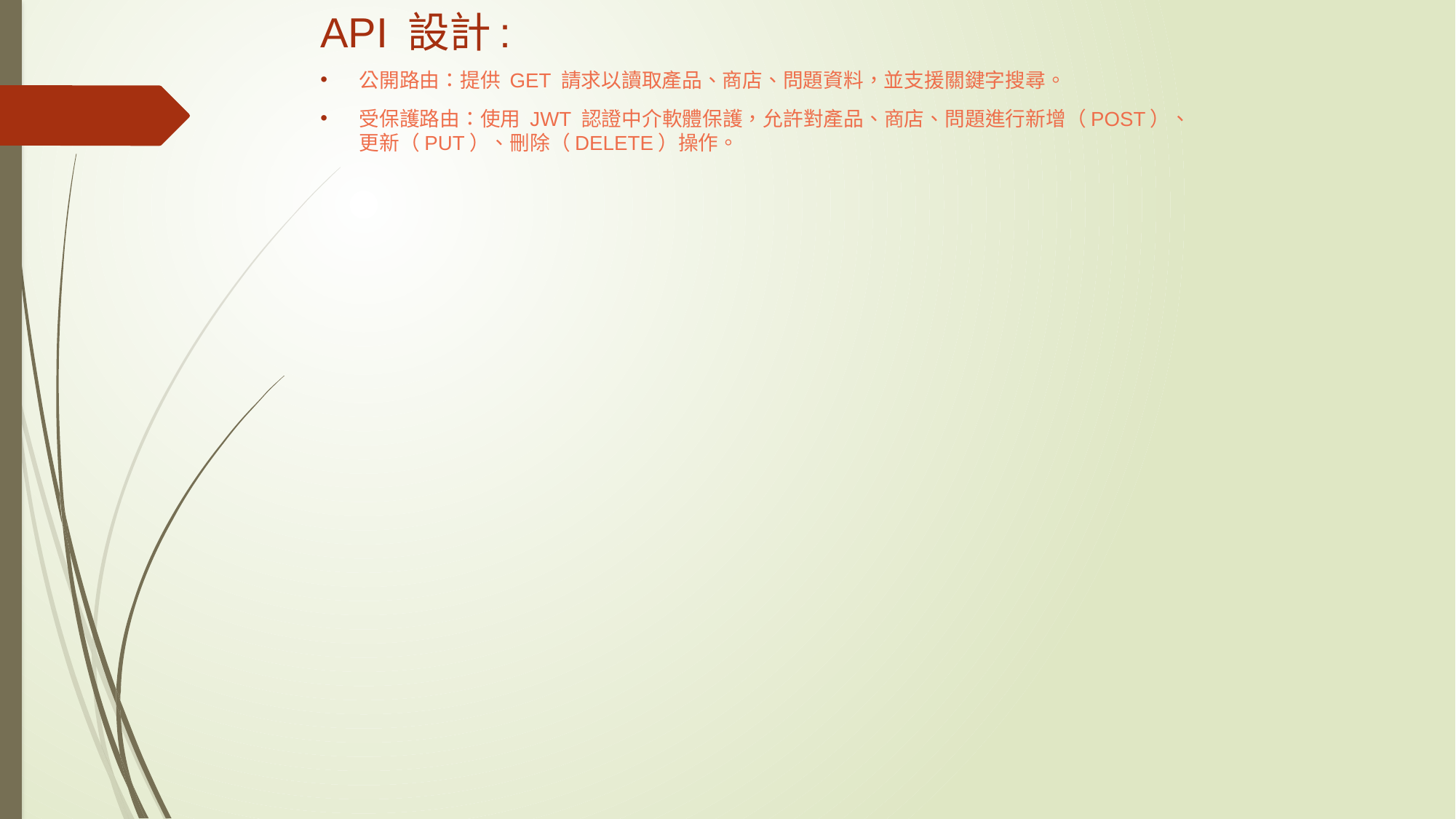

# API 設計:
公開路由：提供 GET 請求以讀取產品、商店、問題資料，並支援關鍵字搜尋。
受保護路由：使用 JWT 認證中介軟體保護，允許對產品、商店、問題進行新增（POST）、更新（PUT）、刪除（DELETE）操作。